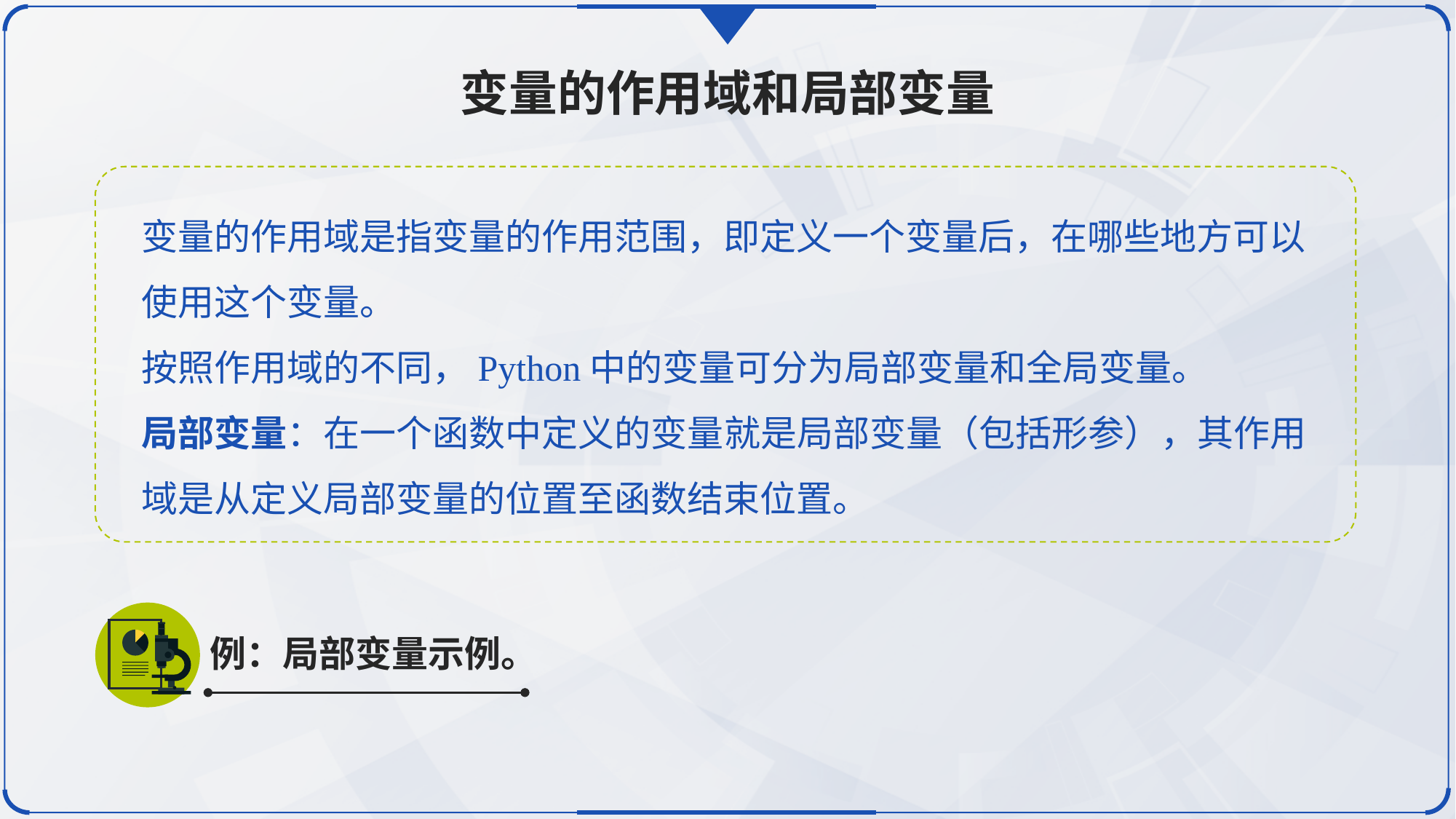

变量的作用域和局部变量

变量的作用域是指变量的作用范围，即定义一个变量后，在哪些地方可以使用这个变量。
按照作用域的不同，Python中的变量可分为局部变量和全局变量。
局部变量：在一个函数中定义的变量就是局部变量（包括形参），其作用域是从定义局部变量的位置至函数结束位置。

例：局部变量示例。